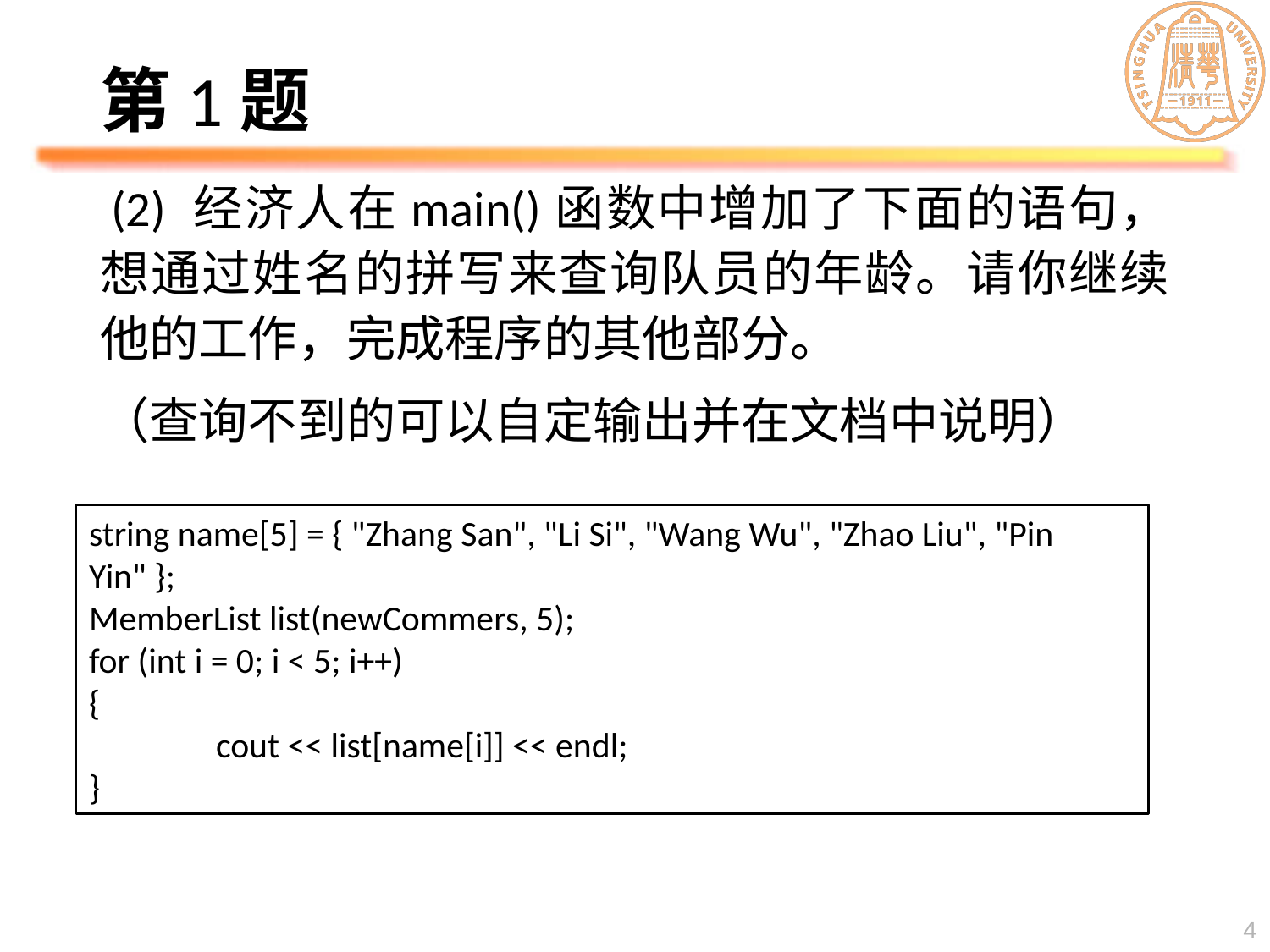

# 第1题
 (2) 经济人在main()函数中增加了下面的语句，想通过姓名的拼写来查询队员的年龄。请你继续他的工作，完成程序的其他部分。
（查询不到的可以自定输出并在文档中说明）

string name[5] = { "Zhang San", "Li Si", "Wang Wu", "Zhao Liu", "Pin Yin" };
MemberList list(newCommers, 5);
for (int i = 0; i < 5; i++)
{
	cout << list[name[i]] << endl;
}
4